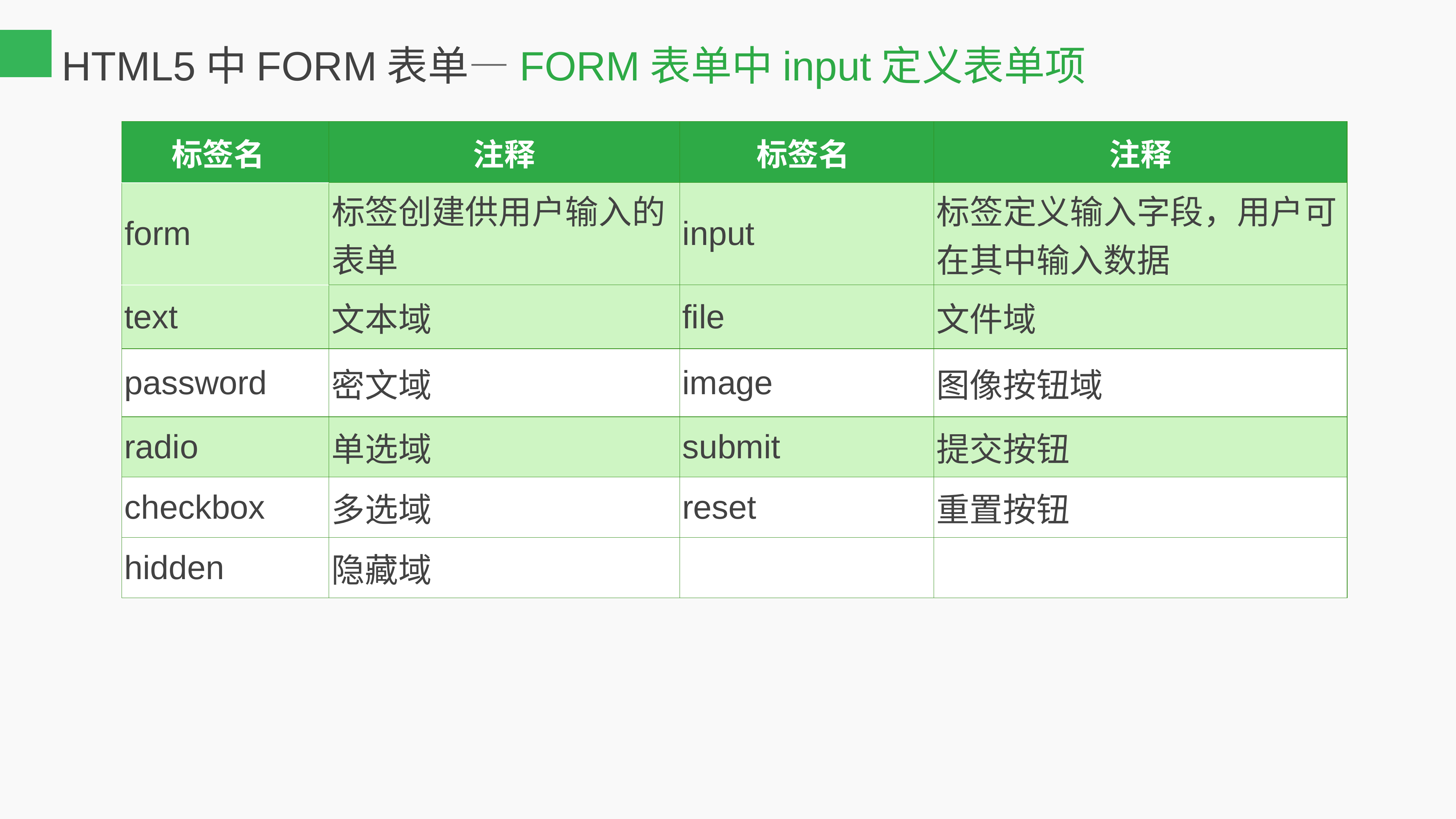

# HTML5中FORM表单—FORM表单中input定义表单项
| 标签名 | 注释 | 标签名 | 注释 |
| --- | --- | --- | --- |
| form | 标签创建供用户输入的 表单 | input | 标签定义输入字段，用户可 在其中输入数据 |
| text | 文本域 | file | 文件域 |
| password | 密文域 | image | 图像按钮域 |
| radio | 单选域 | submit | 提交按钮 |
| checkbox | 多选域 | reset | 重置按钮 |
| hidden | 隐藏域 |  |  |